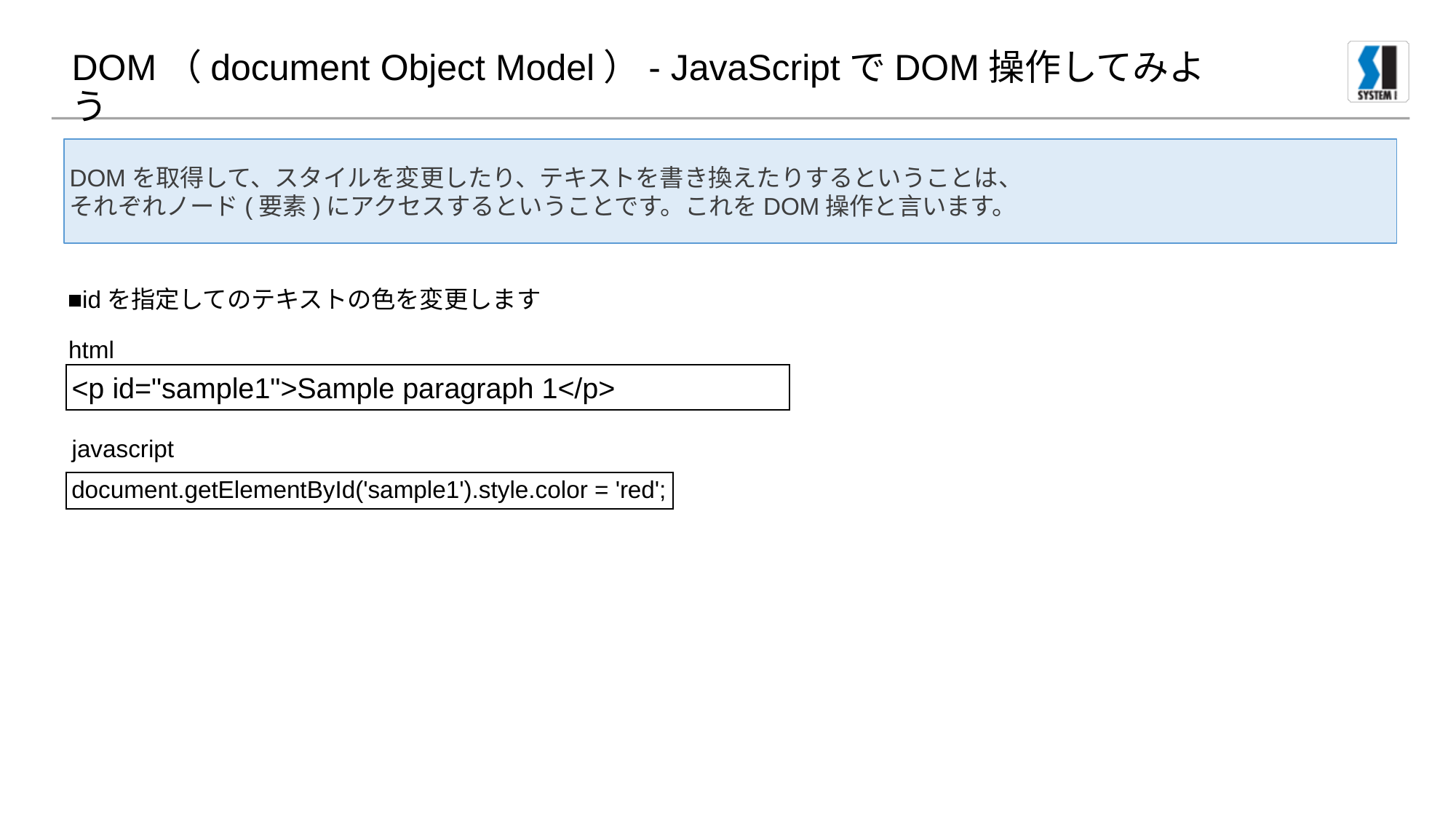

# DOM（document Object Model）- JavaScriptでDOM操作してみよう

DOMを取得して、スタイルを変更したり、テキストを書き換えたりするということは、
それぞれノード(要素)にアクセスするということです。これをDOM操作と言います。
■idを指定してのテキストの色を変更します
html
<p id="sample1">Sample paragraph 1</p>
javascript
document.getElementById('sample1').style.color = 'red';